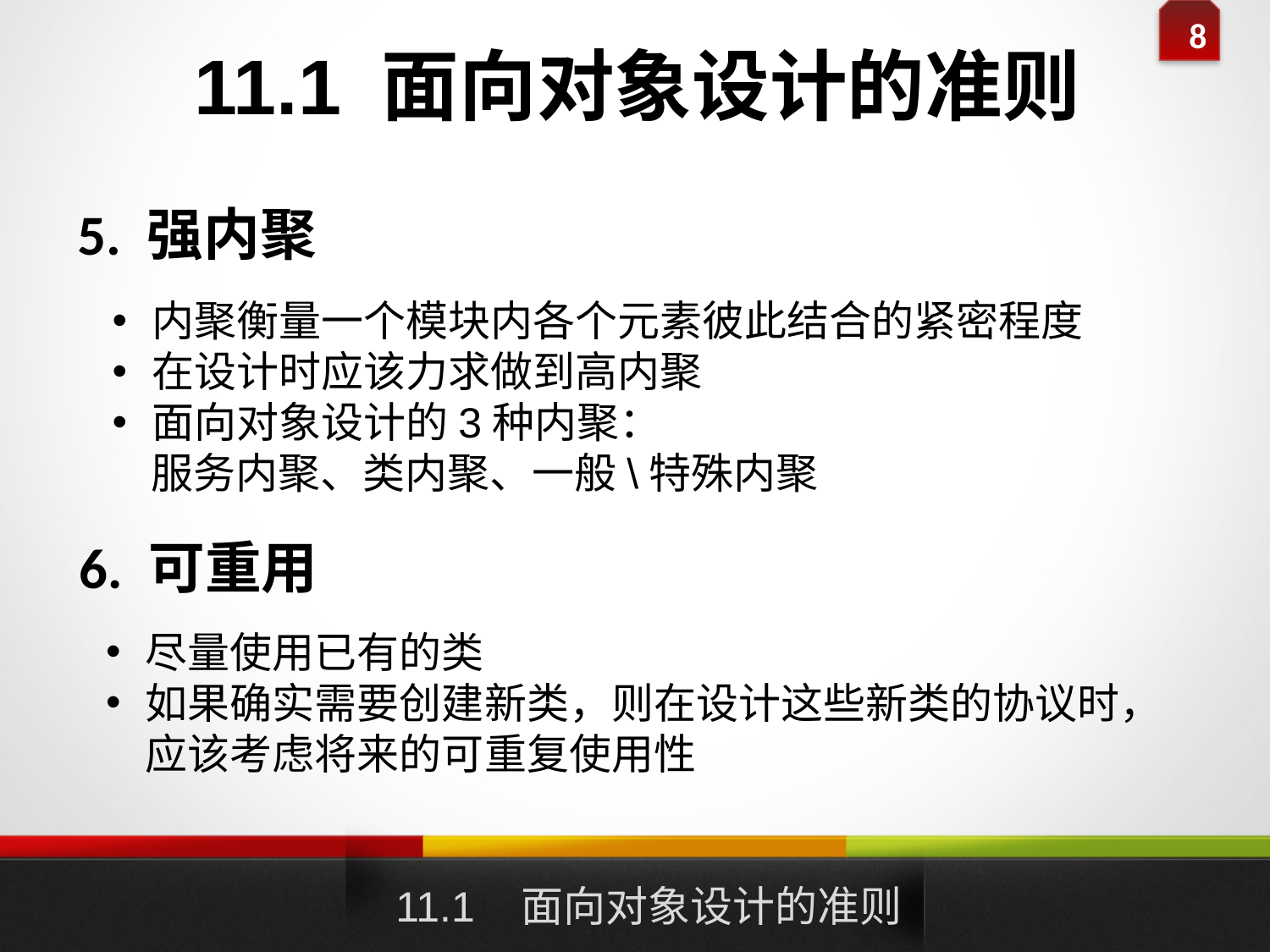

# 11.1 面向对象设计的准则
5. 强内聚
内聚衡量一个模块内各个元素彼此结合的紧密程度
在设计时应该力求做到高内聚
面向对象设计的3种内聚：
   服务内聚、类内聚、一般\特殊内聚
6. 可重用
尽量使用已有的类
如果确实需要创建新类，则在设计这些新类的协议时，应该考虑将来的可重复使用性
11.1   面向对象设计的准则